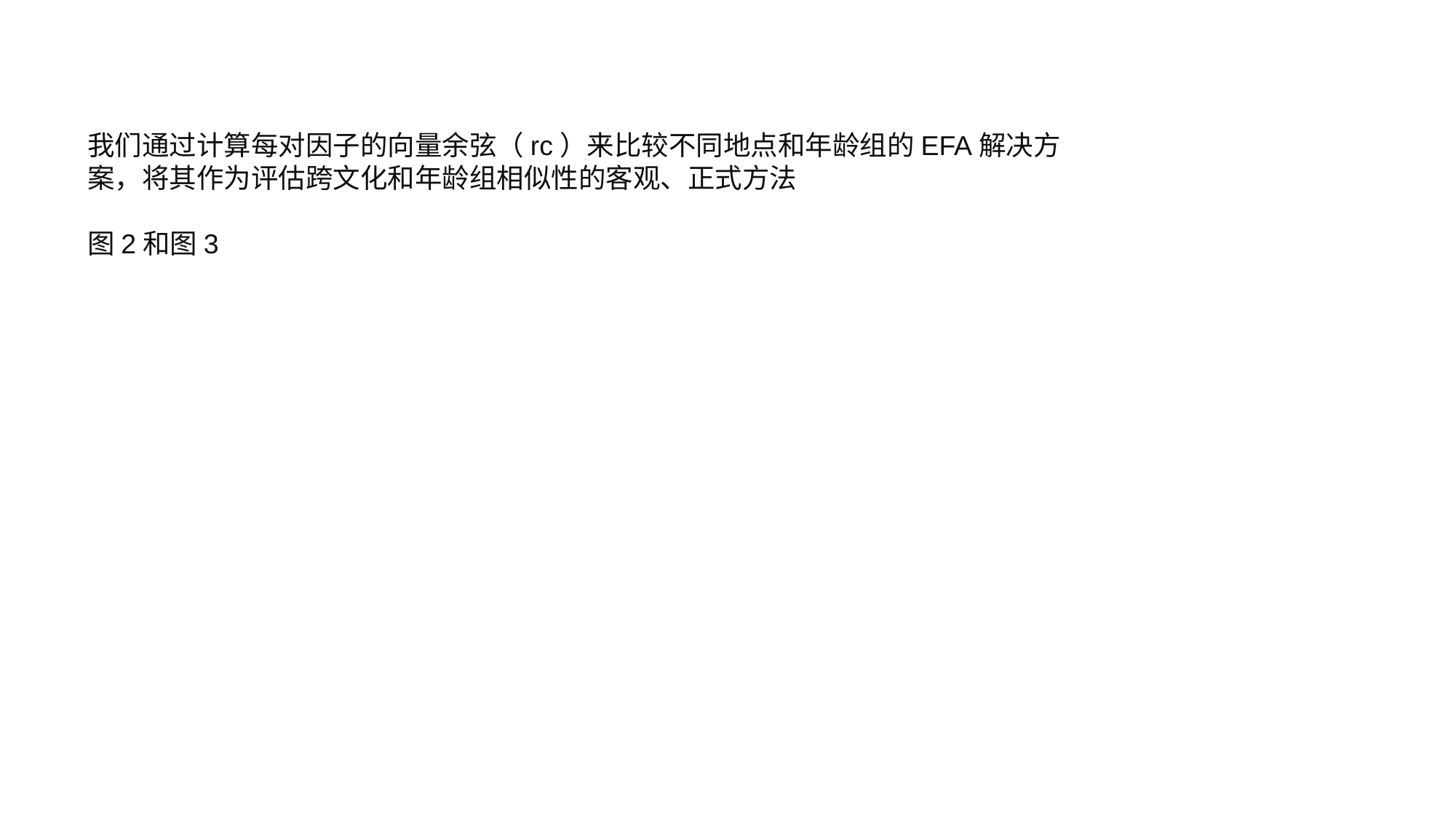

我们通过计算每对因子的向量余弦（rc）来比较不同地点和年龄组的EFA解决方案，将其作为评估跨文化和年龄组相似性的客观、正式方法

图2和图3